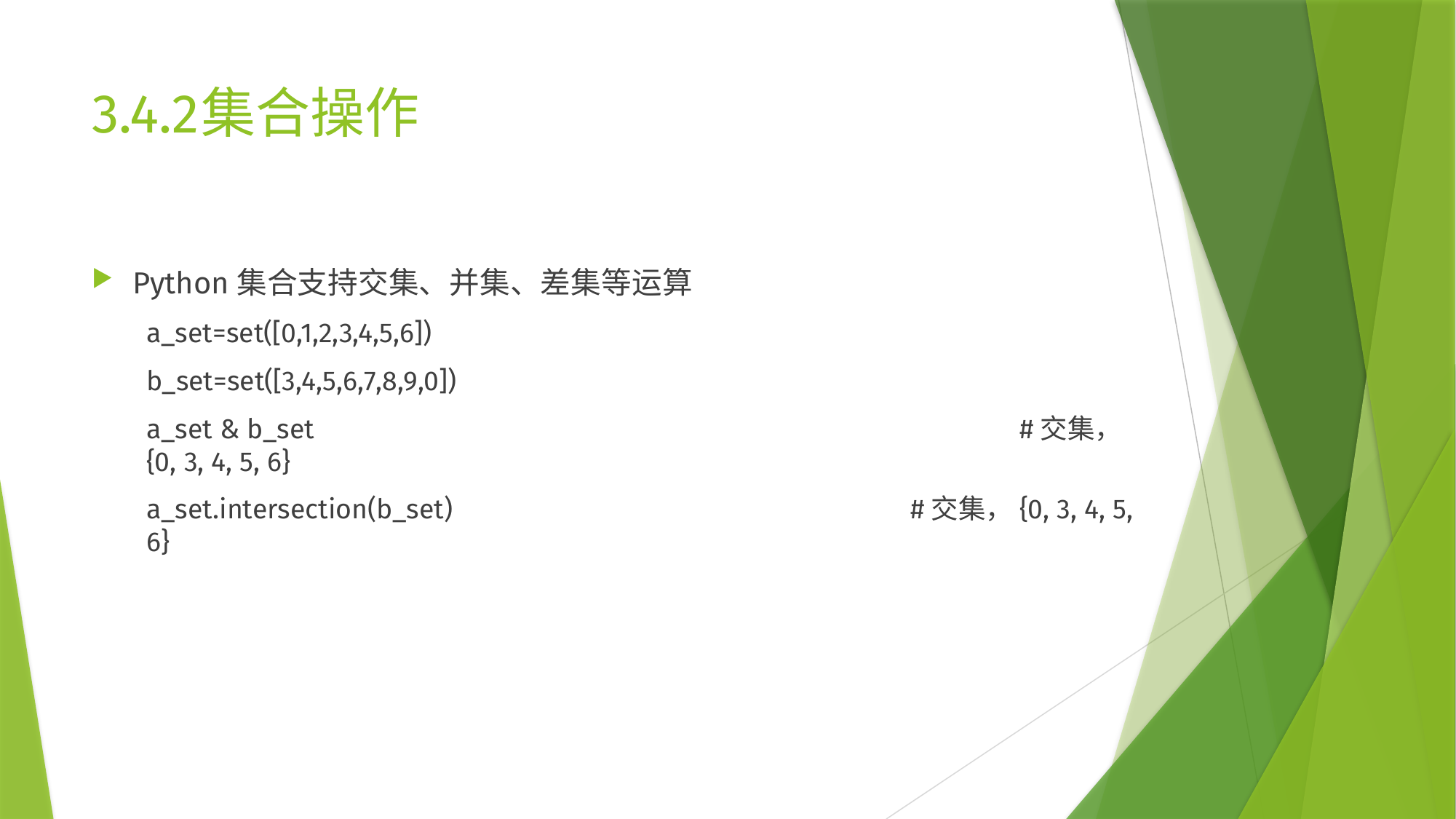

# 3.4.2	集合操作
Python集合支持交集、并集、差集等运算
a_set=set([0,1,2,3,4,5,6])
b_set=set([3,4,5,6,7,8,9,0])
a_set & b_set							#交集，{0, 3, 4, 5, 6}
a_set.intersection(b_set)					#交集，{0, 3, 4, 5, 6}